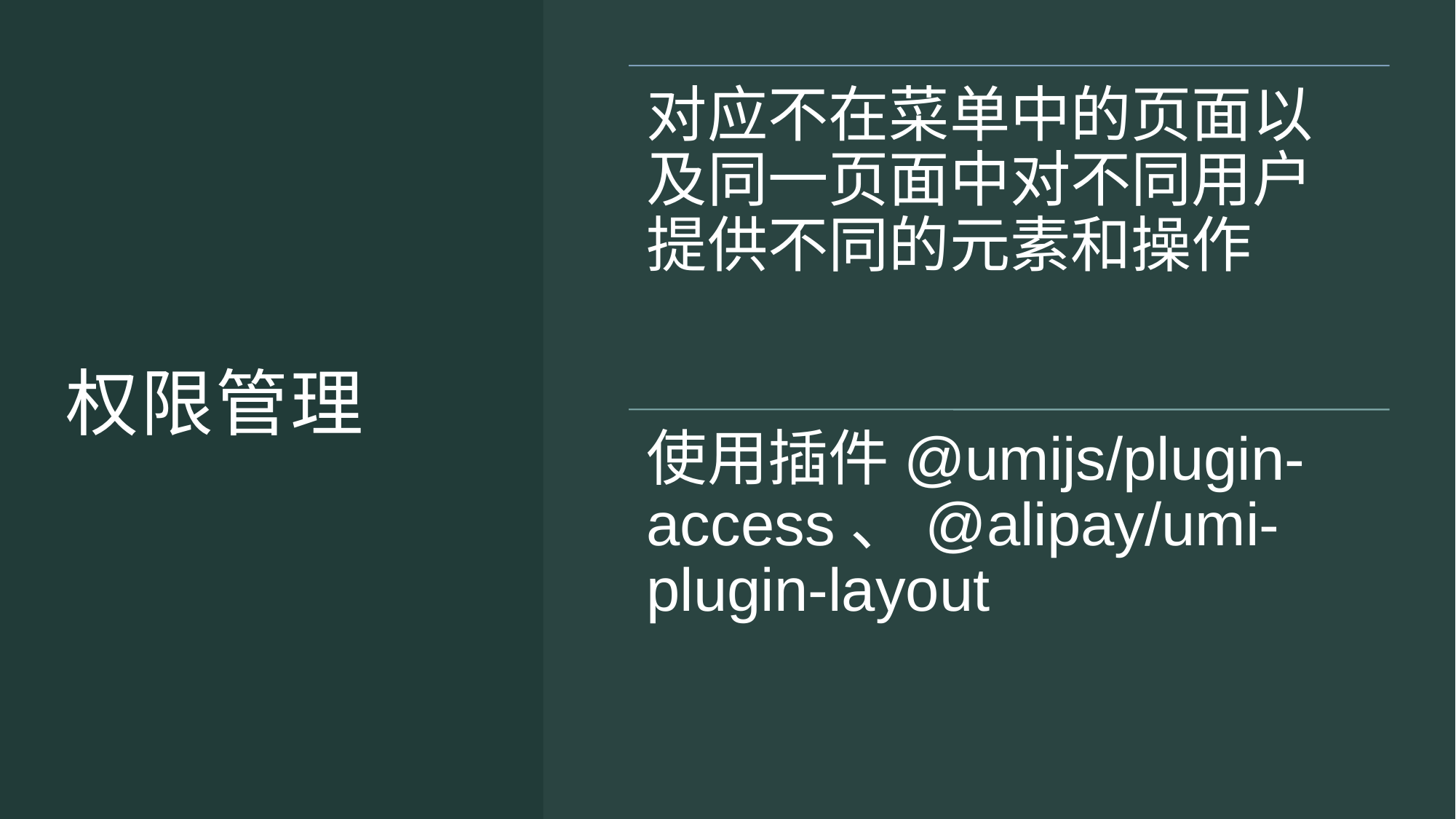

# 权限管理
对应不在菜单中的页面以及同一页面中对不同用户提供不同的元素和操作
使用插件@umijs/plugin-access、@alipay/umi-plugin-layout